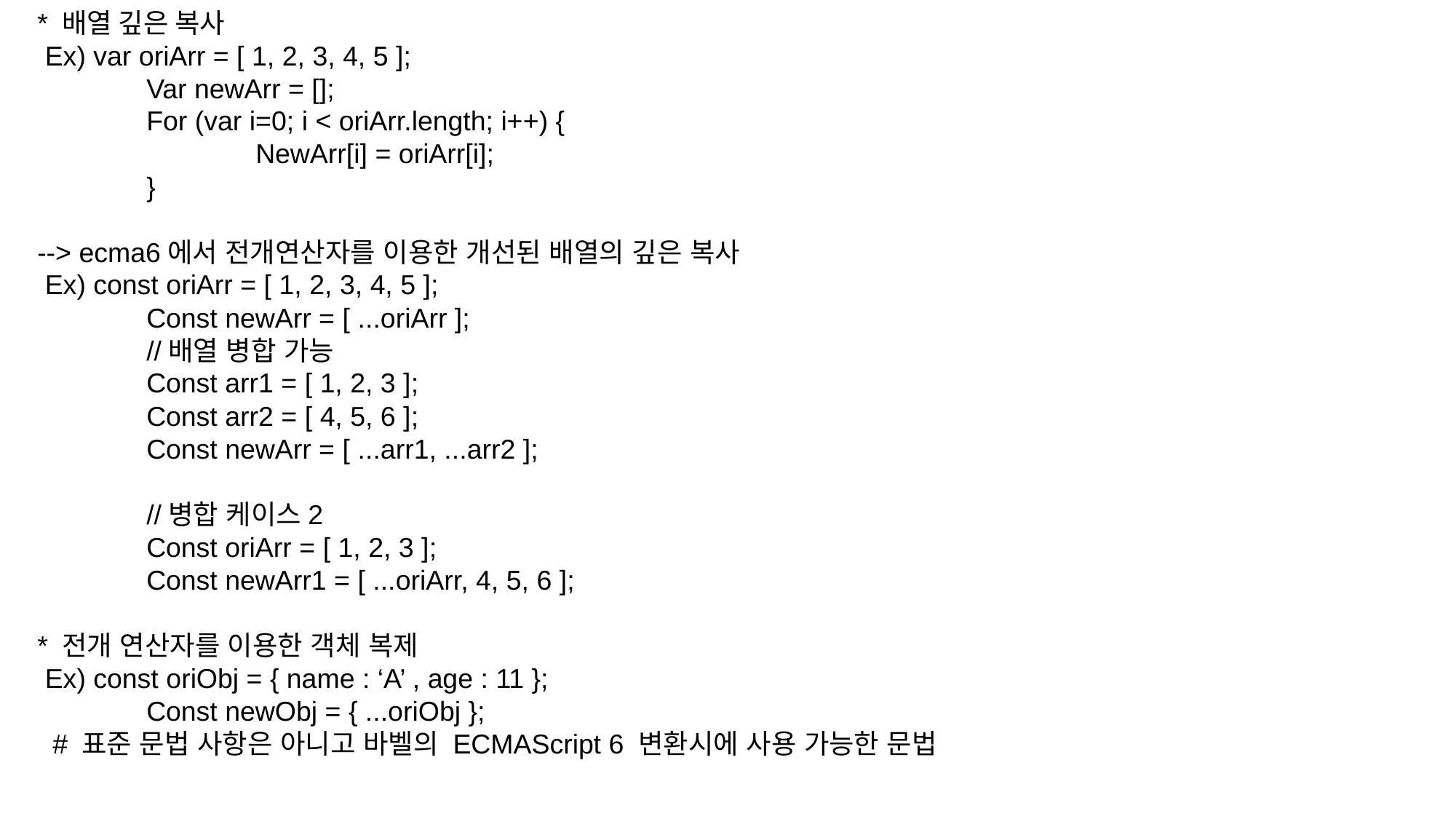

* 배열 깊은 복사
 Ex) var oriArr = [ 1, 2, 3, 4, 5 ];
	Var newArr = [];
	For (var i=0; i < oriArr.length; i++) {
		NewArr[i] = oriArr[i];
	}

--> ecma6에서 전개연산자를 이용한 개선된 배열의 깊은 복사
 Ex) const oriArr = [ 1, 2, 3, 4, 5 ];
	Const newArr = [ ...oriArr ];
	//배열 병합 가능
	Const arr1 = [ 1, 2, 3 ];
	Const arr2 = [ 4, 5, 6 ];
	Const newArr = [ ...arr1, ...arr2 ];

	//병합 케이스2
	Const oriArr = [ 1, 2, 3 ];
	Const newArr1 = [ ...oriArr, 4, 5, 6 ];

* 전개 연산자를 이용한 객체 복제
 Ex) const oriObj = { name : ‘A’ , age : 11 };
	Const newObj = { ...oriObj };
  # 표준 문법 사항은 아니고 바벨의 ECMAScript 6 변환시에 사용 가능한 문법